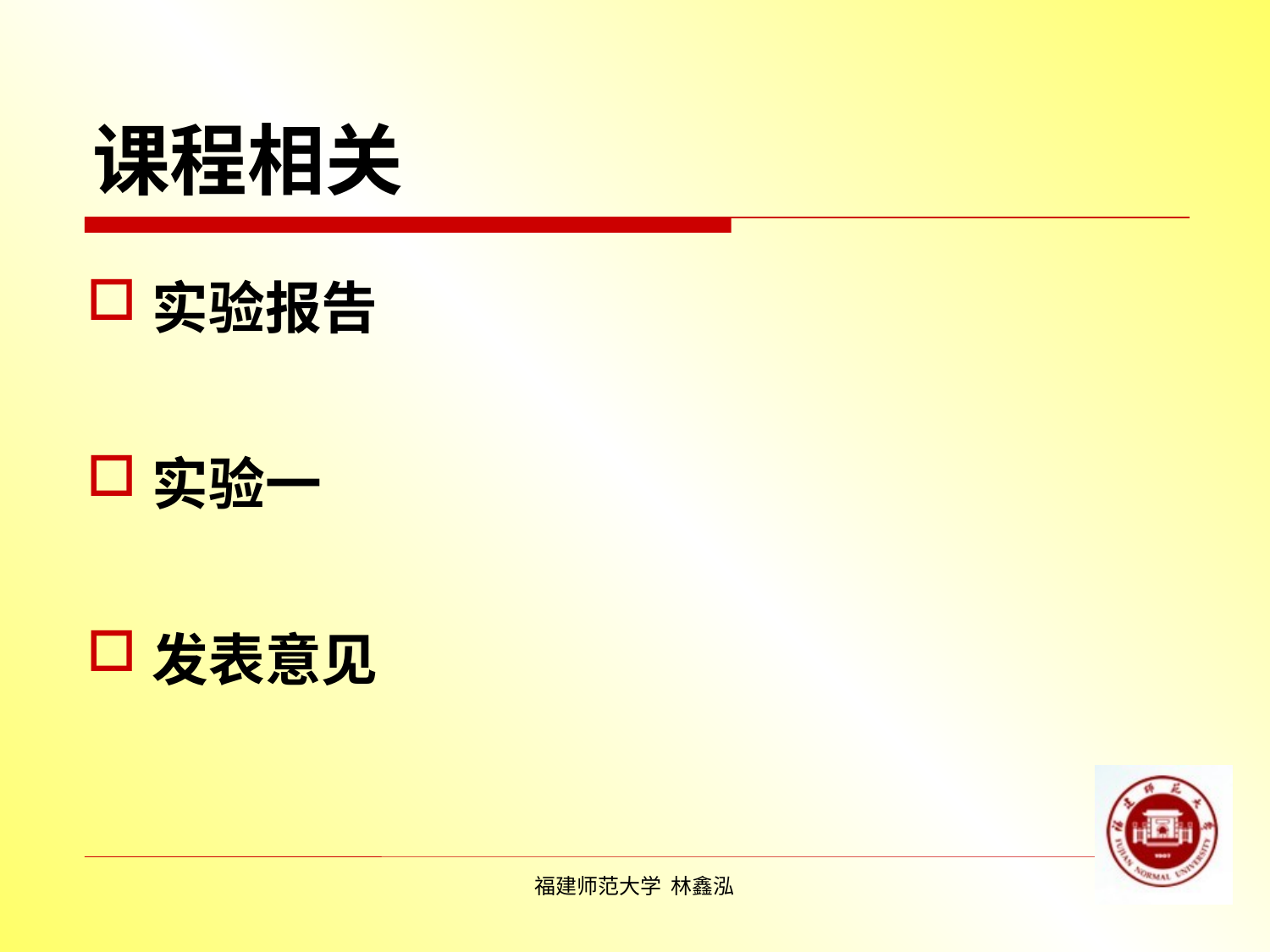

# 课程相关
实验报告

实验一

发表意见
福建师范大学  林鑫泓